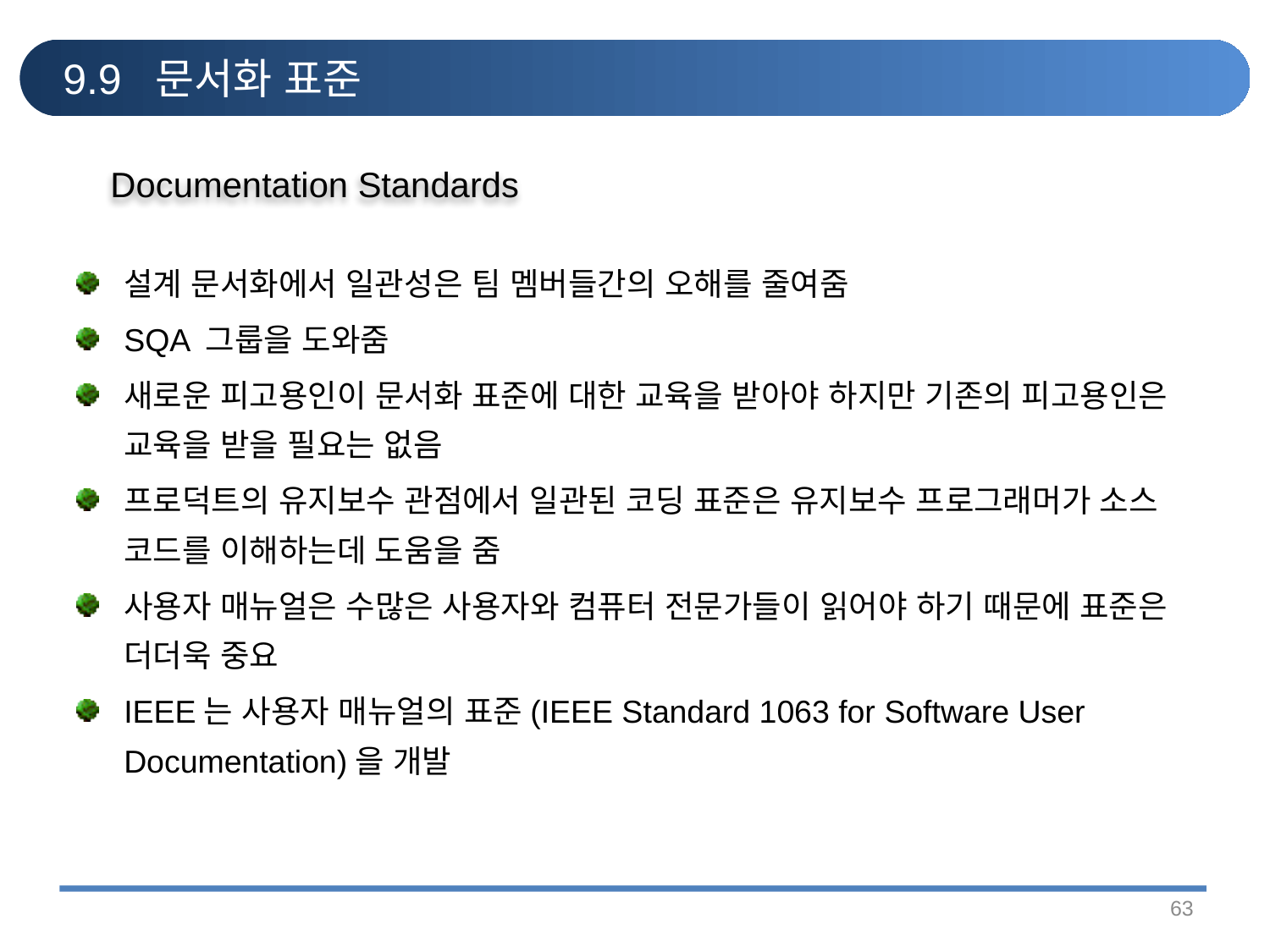

# 9.9  문서화 표준
Documentation Standards
설계 문서화에서 일관성은 팀 멤버들간의 오해를 줄여줌
SQA 그룹을 도와줌
새로운 피고용인이 문서화 표준에 대한 교육을 받아야 하지만 기존의 피고용인은 교육을 받을 필요는 없음
프로덕트의 유지보수 관점에서 일관된 코딩 표준은 유지보수 프로그래머가 소스 코드를 이해하는데 도움을 줌
사용자 매뉴얼은 수많은 사용자와 컴퓨터 전문가들이 읽어야 하기 때문에 표준은 더더욱 중요
IEEE는 사용자 매뉴얼의 표준(IEEE Standard 1063 for Software User Documentation)을 개발
63